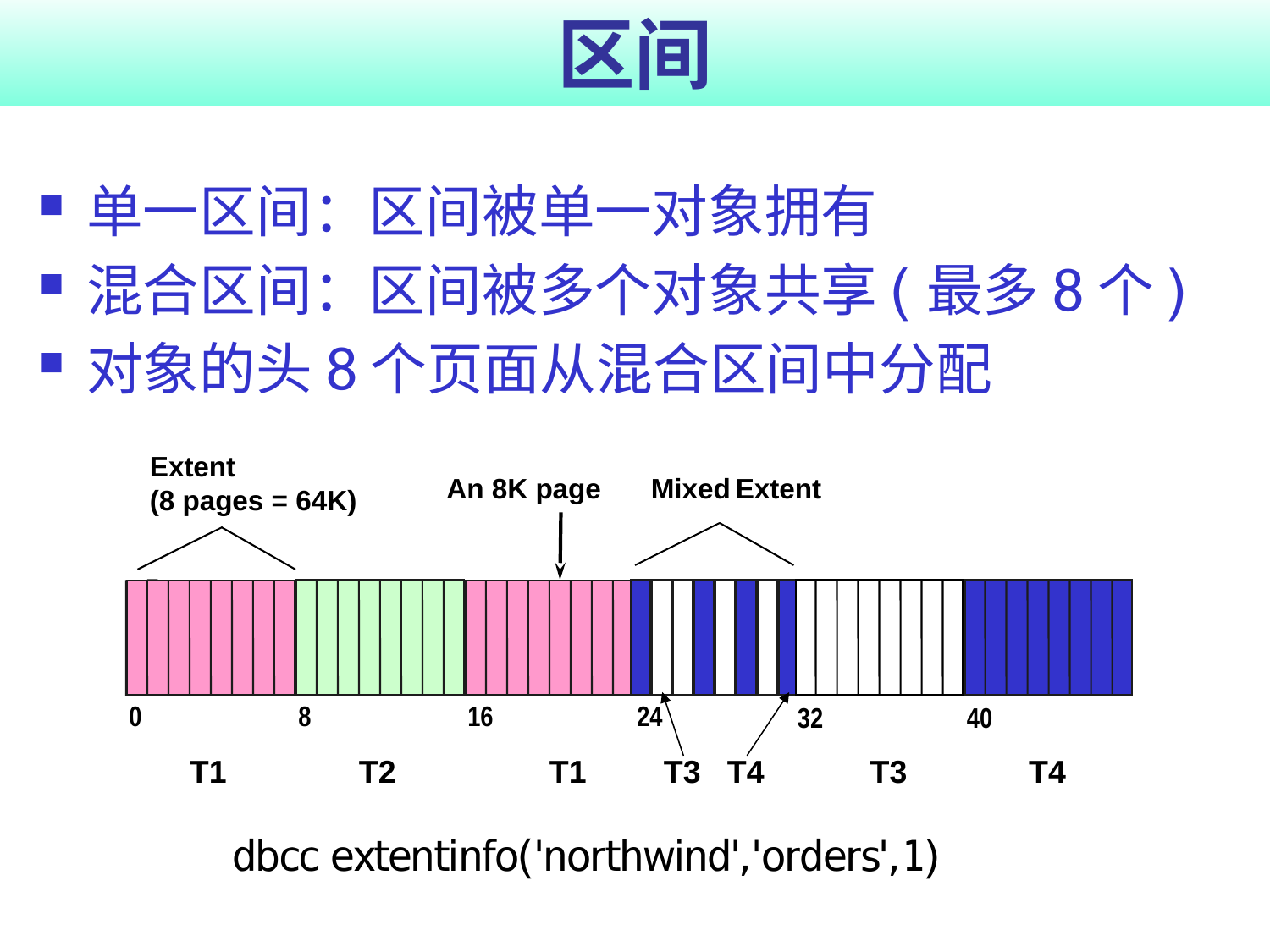

# 区间
单一区间：区间被单一对象拥有
混合区间：区间被多个对象共享(最多8个)
对象的头8个页面从混合区间中分配

Extent
(8 pages = 64K)
An 8K page
Mixed Extent

0
8
16
24

32
40
T1
T2
T1
T3
T4
T3
T4
dbcc extentinfo('northwind','orders',1)